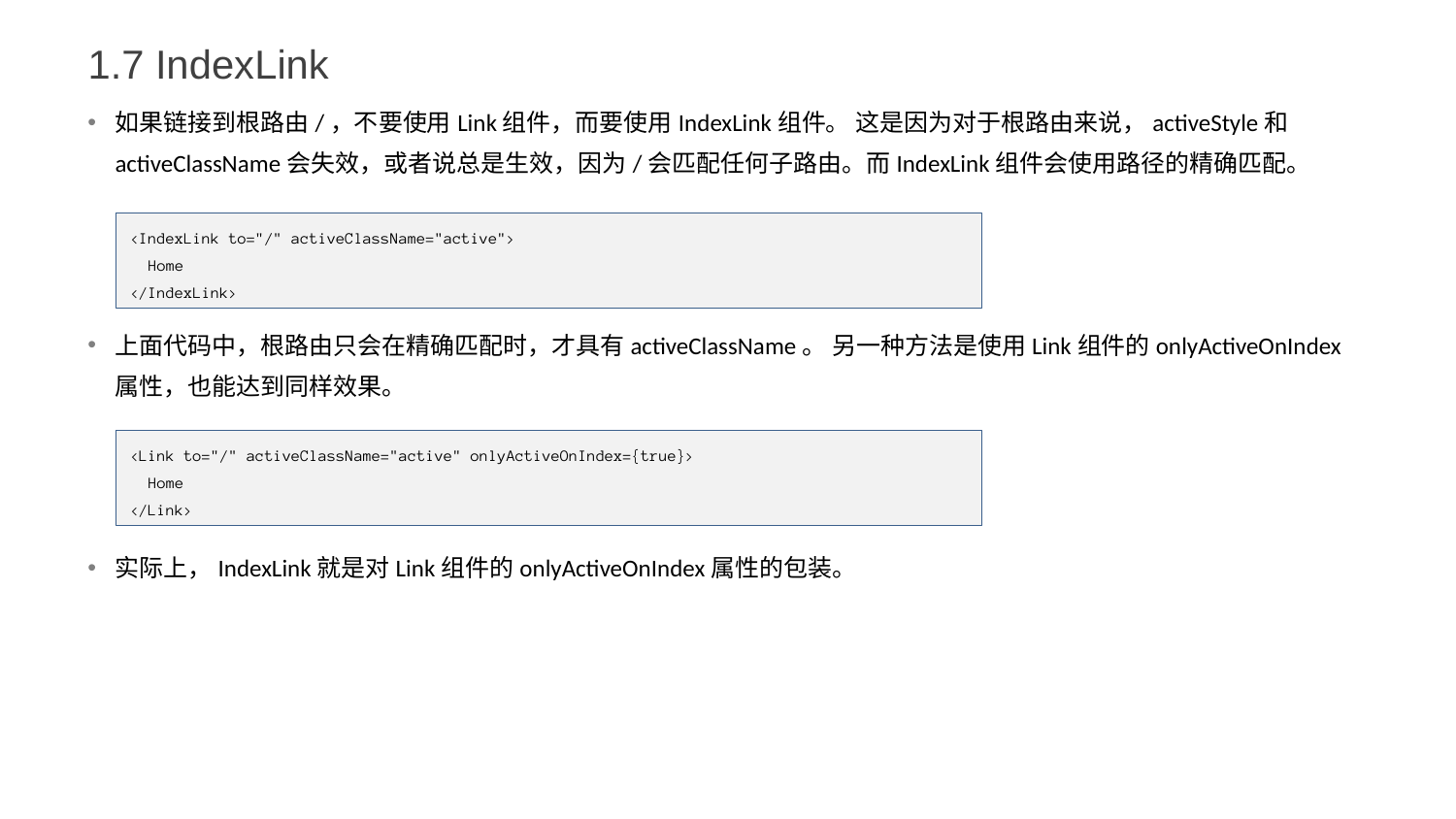

1.7 IndexLink
如果链接到根路由/，不要使用Link组件，而要使用IndexLink组件。 这是因为对于根路由来说，activeStyle和activeClassName会失效，或者说总是生效，因为/会匹配任何子路由。而IndexLink组件会使用路径的精确匹配。

上面代码中，根路由只会在精确匹配时，才具有activeClassName。 另一种方法是使用Link组件的onlyActiveOnIndex属性，也能达到同样效果。

实际上，IndexLink就是对Link组件的onlyActiveOnIndex属性的包装。
<IndexLink to="/" activeClassName="active">
  Home
</IndexLink>
<Link to="/" activeClassName="active" onlyActiveOnIndex={true}>
  Home
</Link>